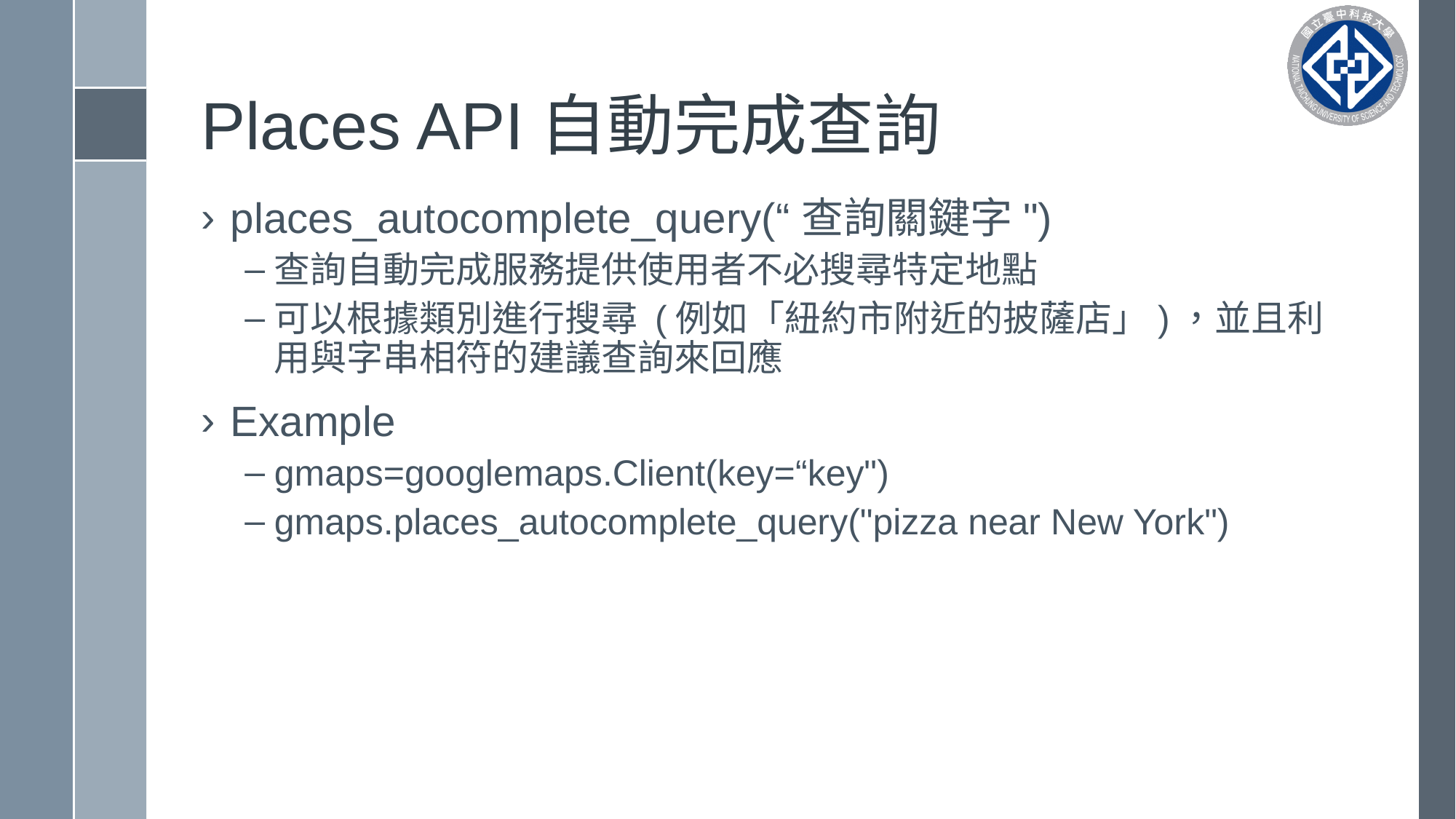

# Places API自動完成查詢
places_autocomplete_query(“查詢關鍵字")
查詢自動完成服務提供使用者不必搜尋特定地點
可以根據類別進行搜尋 (例如「紐約市附近的披薩店」)，並且利用與字串相符的建議查詢來回應
Example
gmaps=googlemaps.Client(key=“key")
gmaps.places_autocomplete_query("pizza near New York")